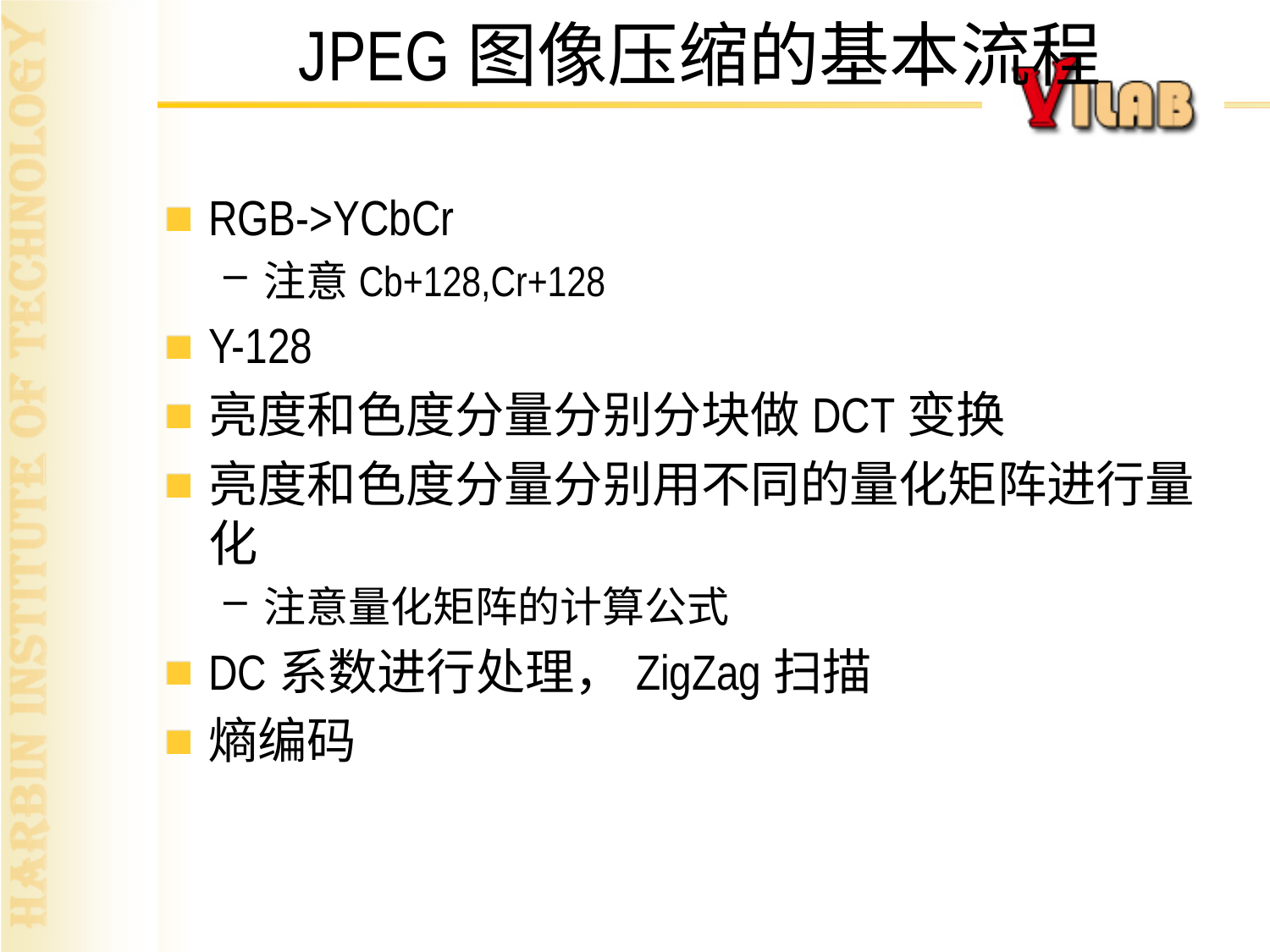

JPEG图像压缩的基本流程
RGB->YCbCr
注意Cb+128,Cr+128
Y-128
亮度和色度分量分别分块做DCT变换
亮度和色度分量分别用不同的量化矩阵进行量化
注意量化矩阵的计算公式
DC系数进行处理，ZigZag扫描
熵编码